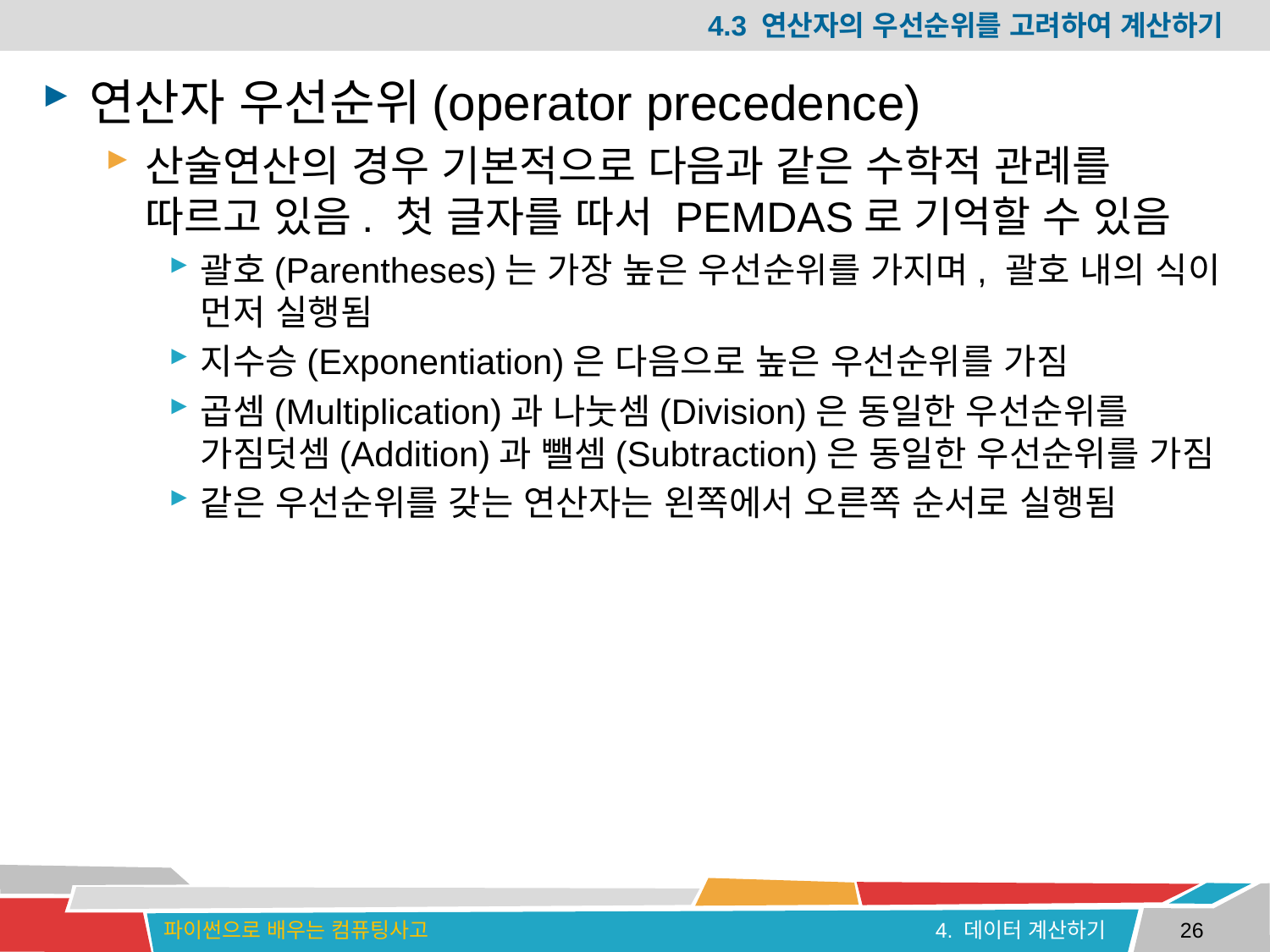

# 4.3 연산자의 우선순위를 고려하여 계산하기
연산자 우선순위(operator precedence)
산술연산의 경우 기본적으로 다음과 같은 수학적 관례를
따르고 있음. 첫 글자를 따서 PEMDAS로 기억할 수 있음
괄호(Parentheses)는 가장 높은 우선순위를 가지며, 괄호 내의 식이 먼저 실행됨
지수승(Exponentiation)은 다음으로 높은 우선순위를 가짐
곱셈(Multiplication)과 나눗셈(Division)은 동일한 우선순위를 가짐덧셈(Addition)과 뺄셈(Subtraction)은 동일한 우선순위를 가짐
같은 우선순위를 갖는 연산자는 왼쪽에서 오른쪽 순서로 실행됨
26